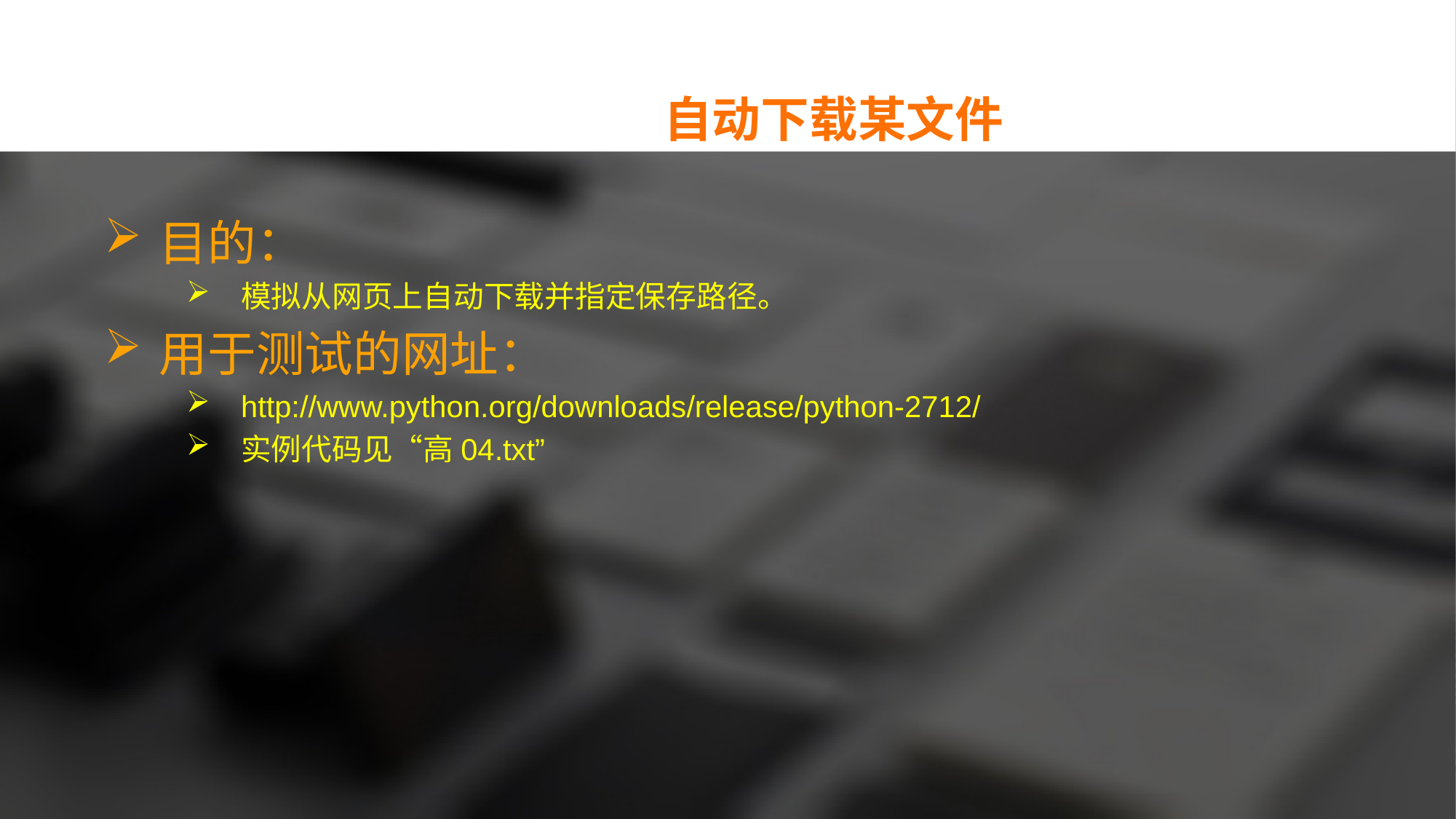

自动下载某文件
目的：
模拟从网页上自动下载并指定保存路径。
用于测试的网址：
http://www.python.org/downloads/release/python-2712/
实例代码见“高04.txt”